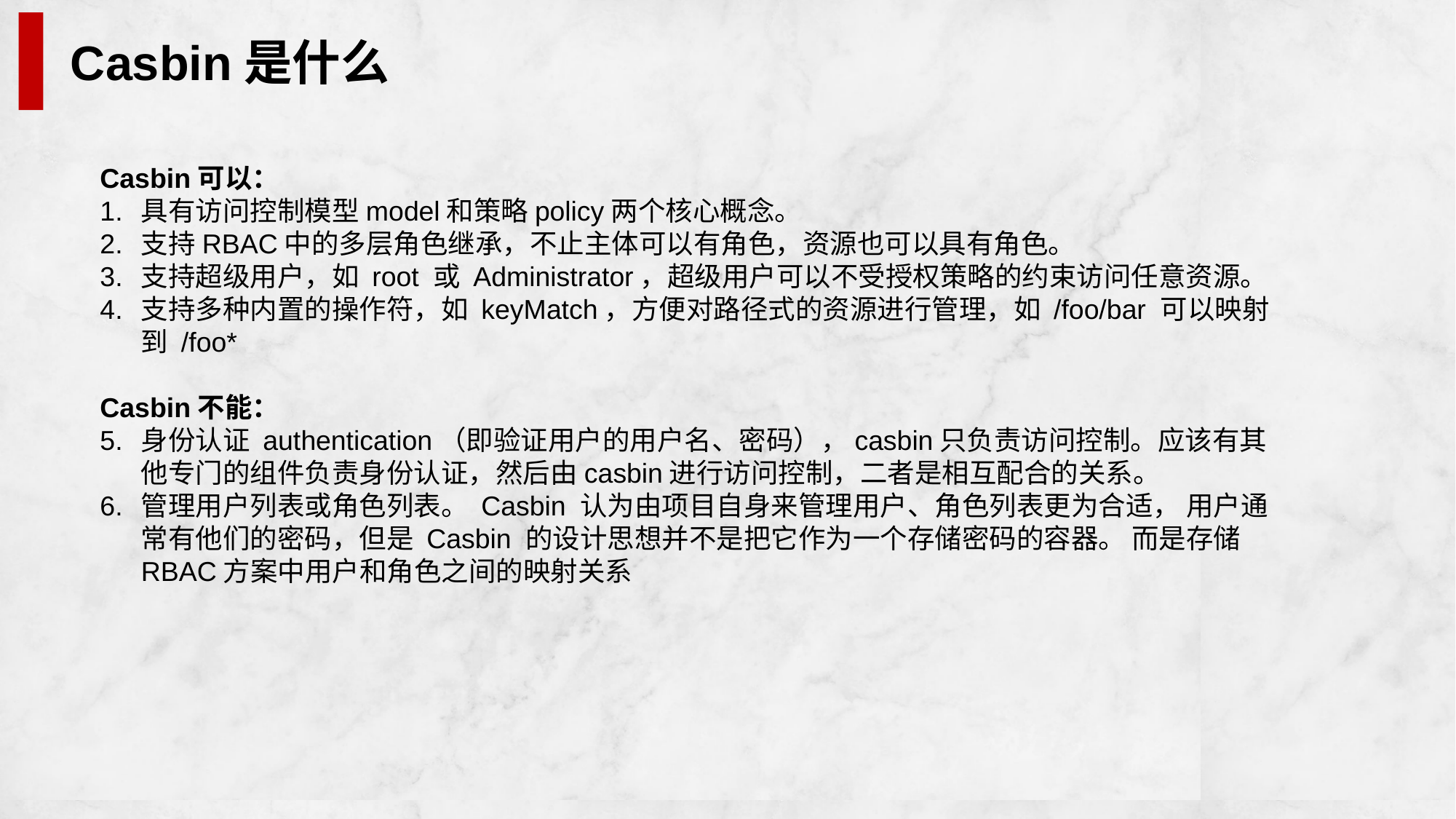

Casbin是什么
Casbin可以：
具有访问控制模型model和策略policy两个核心概念。
支持RBAC中的多层角色继承，不止主体可以有角色，资源也可以具有角色。
支持超级用户，如 root 或 Administrator，超级用户可以不受授权策略的约束访问任意资源。
支持多种内置的操作符，如 keyMatch，方便对路径式的资源进行管理，如 /foo/bar 可以映射到 /foo*

Casbin不能：
身份认证 authentication（即验证用户的用户名、密码），casbin只负责访问控制。应该有其他专门的组件负责身份认证，然后由casbin进行访问控制，二者是相互配合的关系。
管理用户列表或角色列表。 Casbin 认为由项目自身来管理用户、角色列表更为合适， 用户通常有他们的密码，但是 Casbin 的设计思想并不是把它作为一个存储密码的容器。 而是存储RBAC方案中用户和角色之间的映射关系